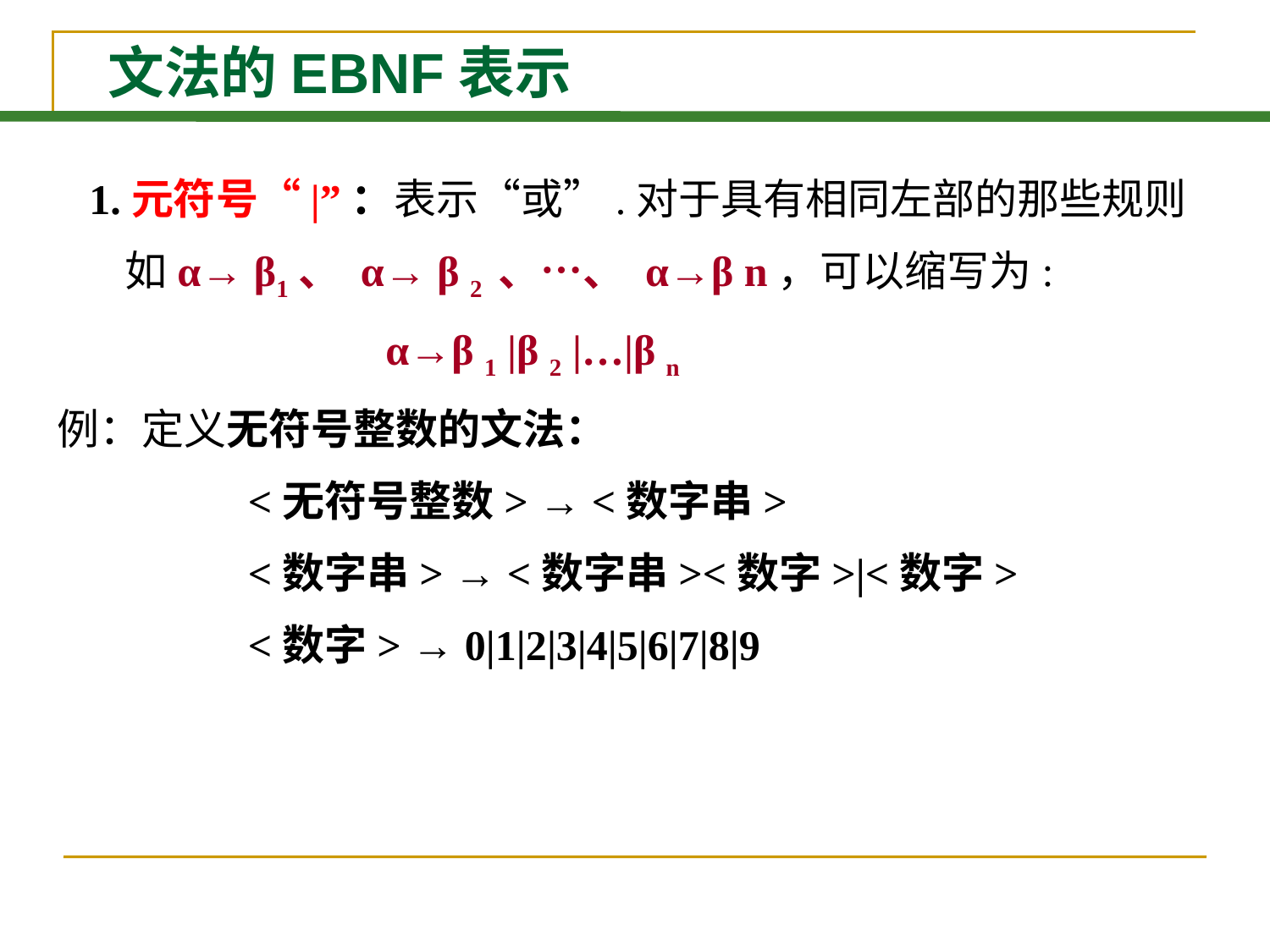

# 文法的EBNF表示

   1.元符号“|”：表示“或”.对于具有相同左部的那些规则
      如α→ β1、 α→ β 2 、…、 α→β n，可以缩写为:
                               α→β 1 |β 2 |…|β n
例：定义无符号整数的文法：
                  <无符号整数> → <数字串>
                  <数字串> → <数字串><数字>|<数字>
                  <数字> → 0|1|2|3|4|5|6|7|8|9
15